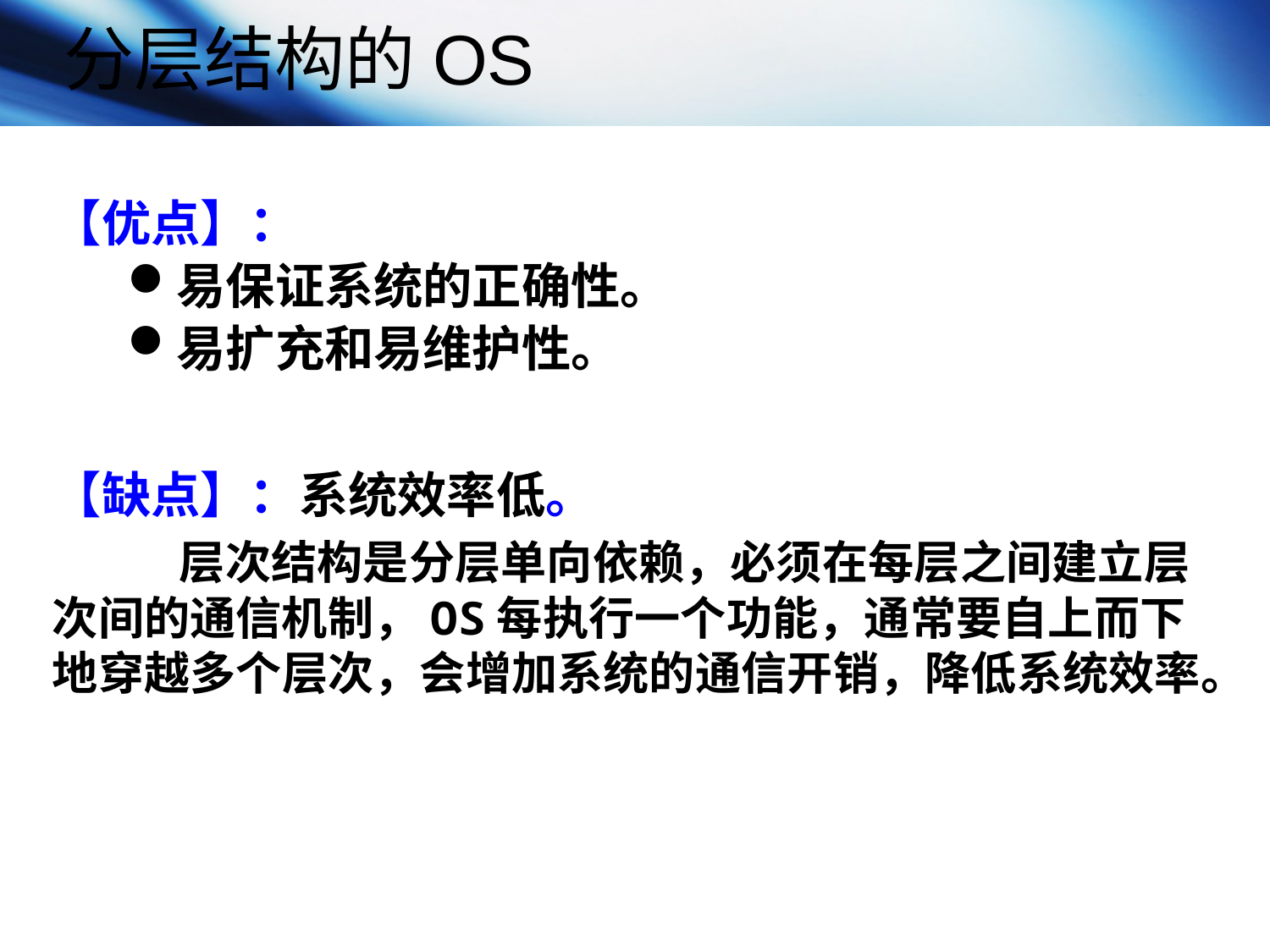

分层结构的OS
【优点】：
易保证系统的正确性。
易扩充和易维护性。

【缺点】：系统效率低。
	层次结构是分层单向依赖，必须在每层之间建立层次间的通信机制，OS每执行一个功能，通常要自上而下地穿越多个层次，会增加系统的通信开销，降低系统效率。